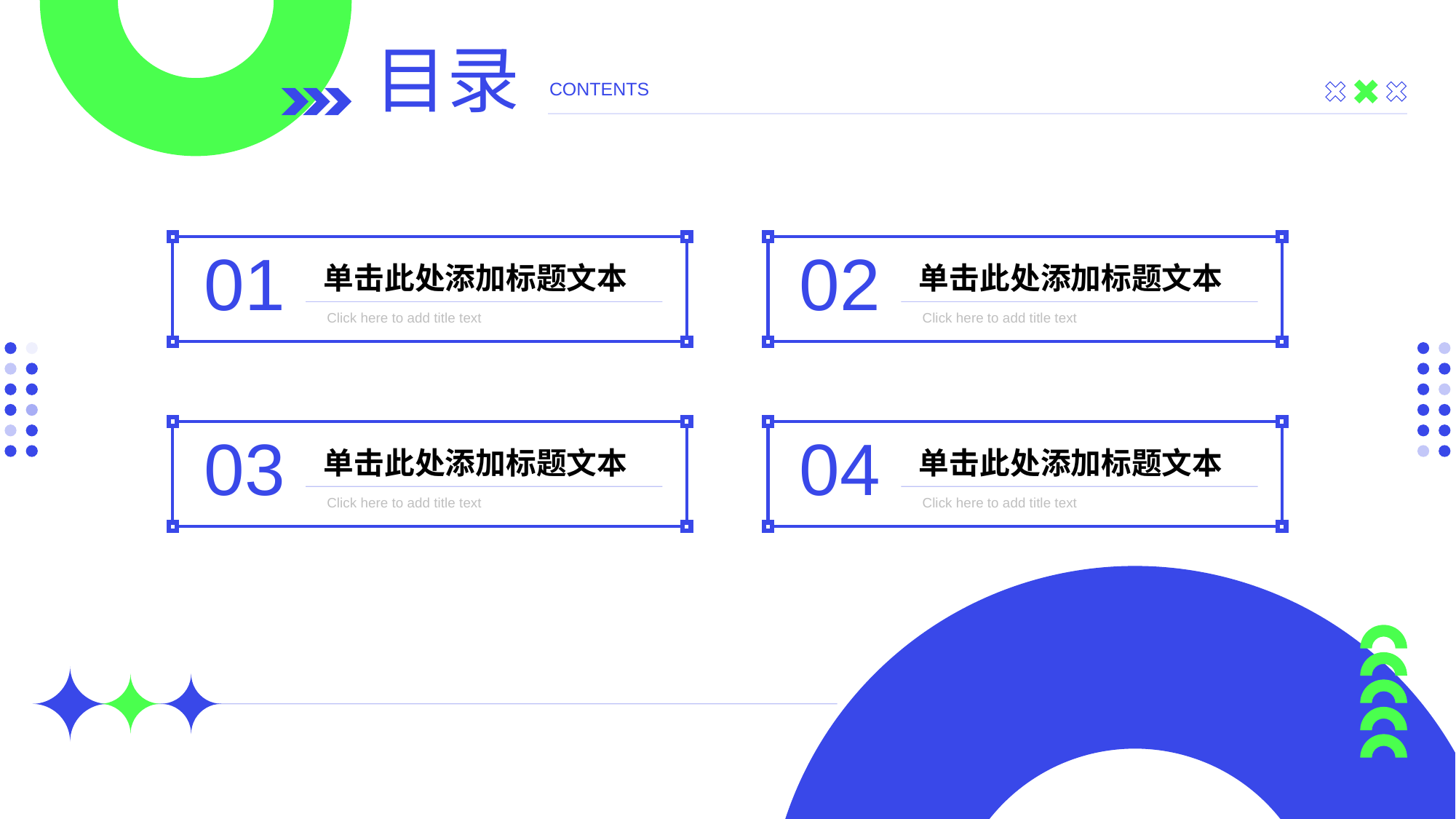

目录
CONTENTS

01

单击此处添加标题文本
Click here to add title text
02

单击此处添加标题文本
Click here to add title text

03

单击此处添加标题文本
Click here to add title text
04

单击此处添加标题文本
Click here to add title text